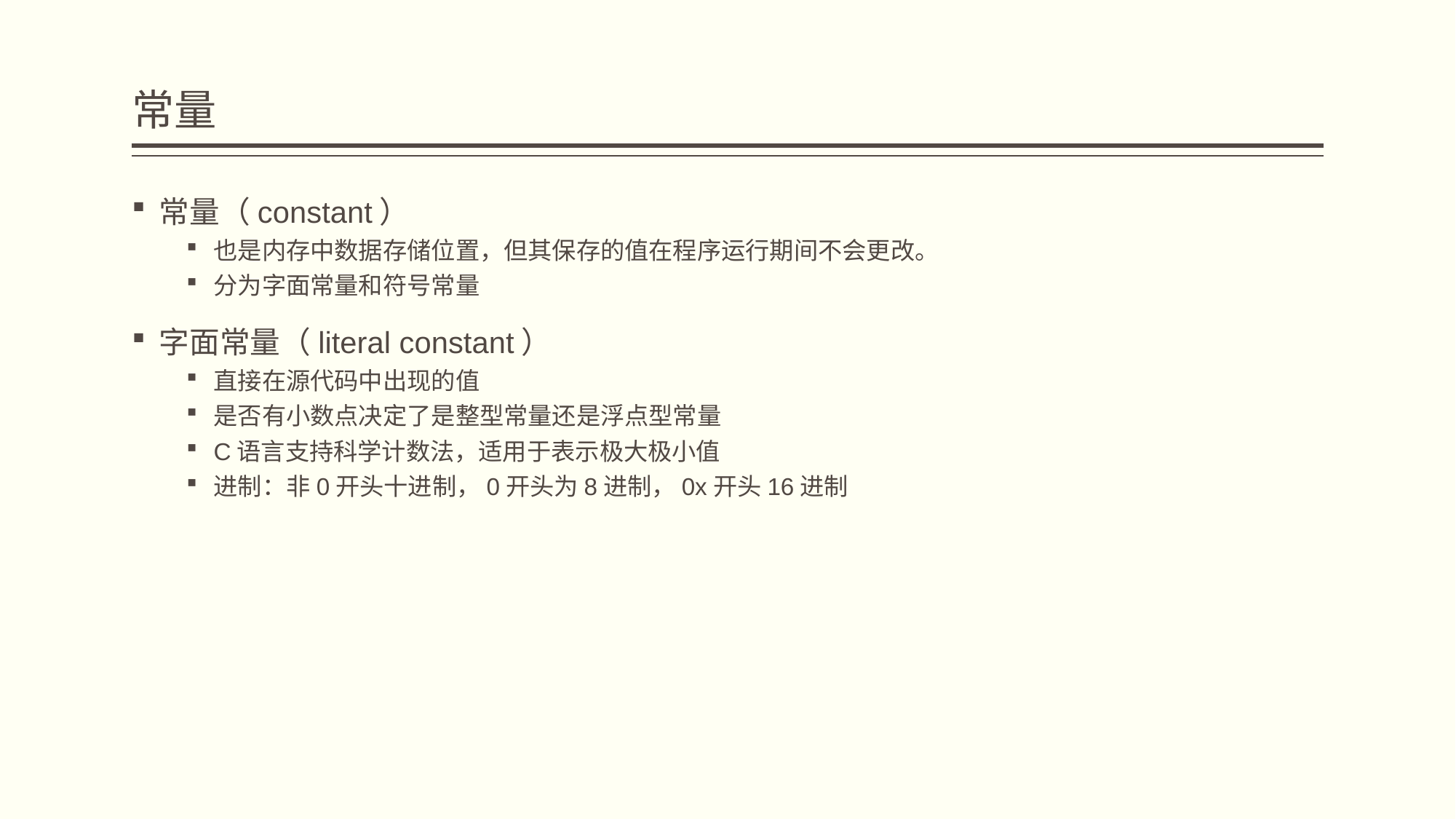

# 常量
常量（constant）
也是内存中数据存储位置，但其保存的值在程序运行期间不会更改。
分为字面常量和符号常量
字面常量（literal constant）
直接在源代码中出现的值
是否有小数点决定了是整型常量还是浮点型常量
C语言支持科学计数法，适用于表示极大极小值
进制：非0开头十进制，0开头为8进制，0x开头16进制